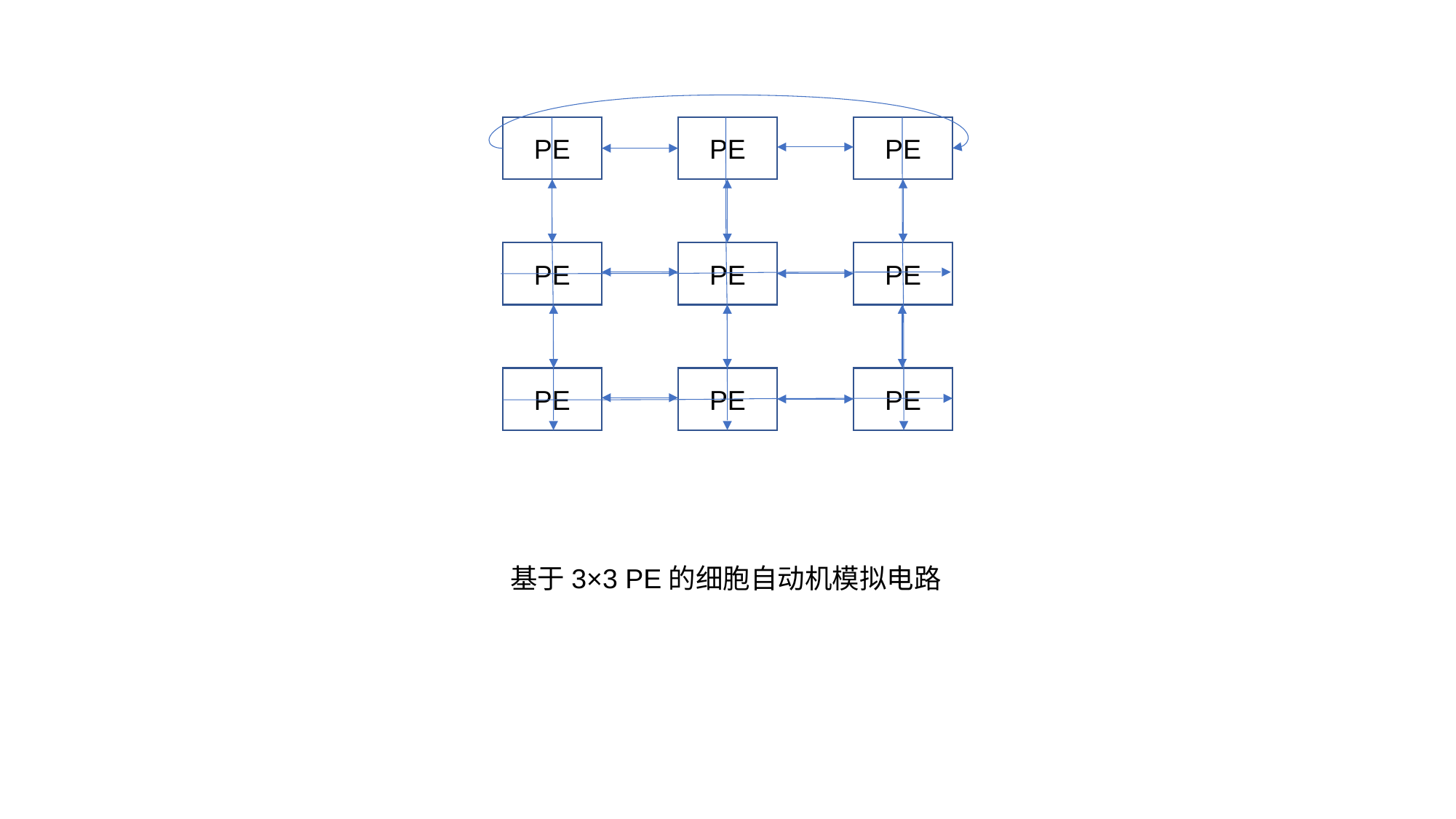

PE
PE
PE
PE
PE
PE
PE
PE
PE
基于3×3 PE的细胞自动机模拟电路